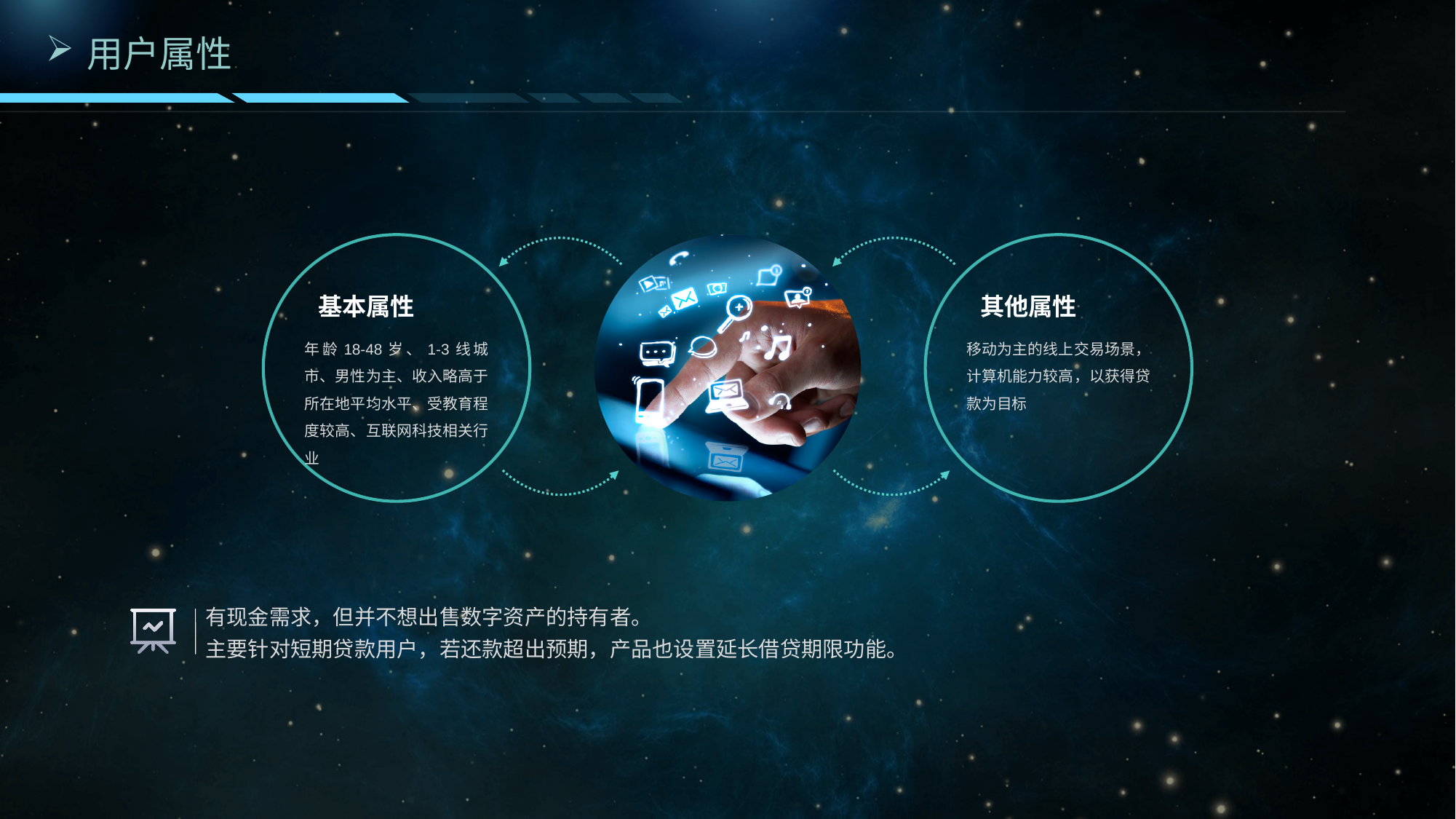

用户属性

基本属性
其他属性
年龄18-48岁、1-3线城市、男性为主、收入略高于所在地平均水平、受教育程度较高、互联网科技相关行业
移动为主的线上交易场景，计算机能力较高，以获得贷款为目标

有现金需求，但并不想出售数字资产的持有者。
主要针对短期贷款用户，若还款超出预期，产品也设置延长借贷期限功能。